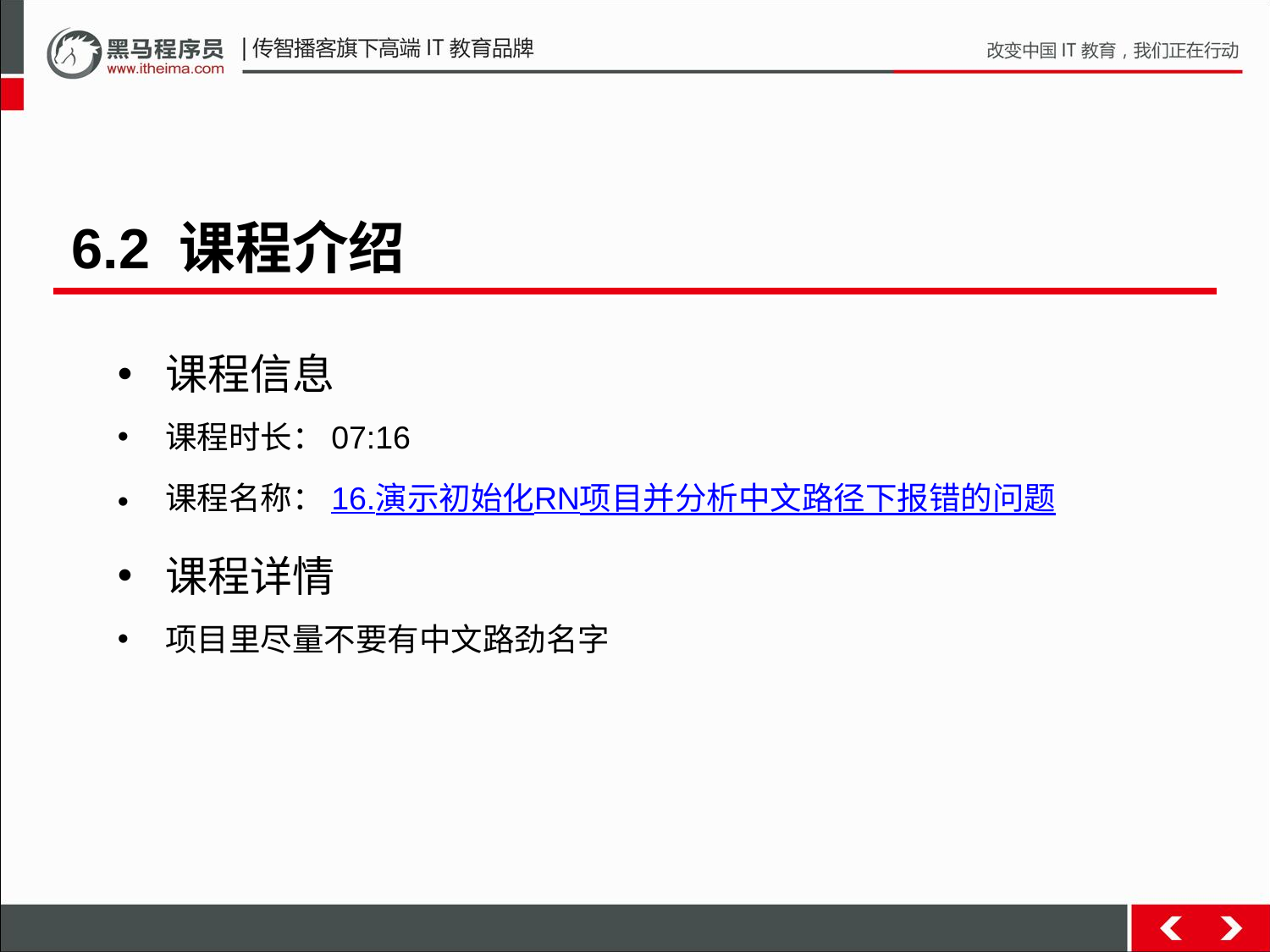

6.2 课程介绍
课程信息
课程时长：07:16
课程名称：16.演示初始化RN项目并分析中文路径下报错的问题
课程详情
项目里尽量不要有中文路劲名字